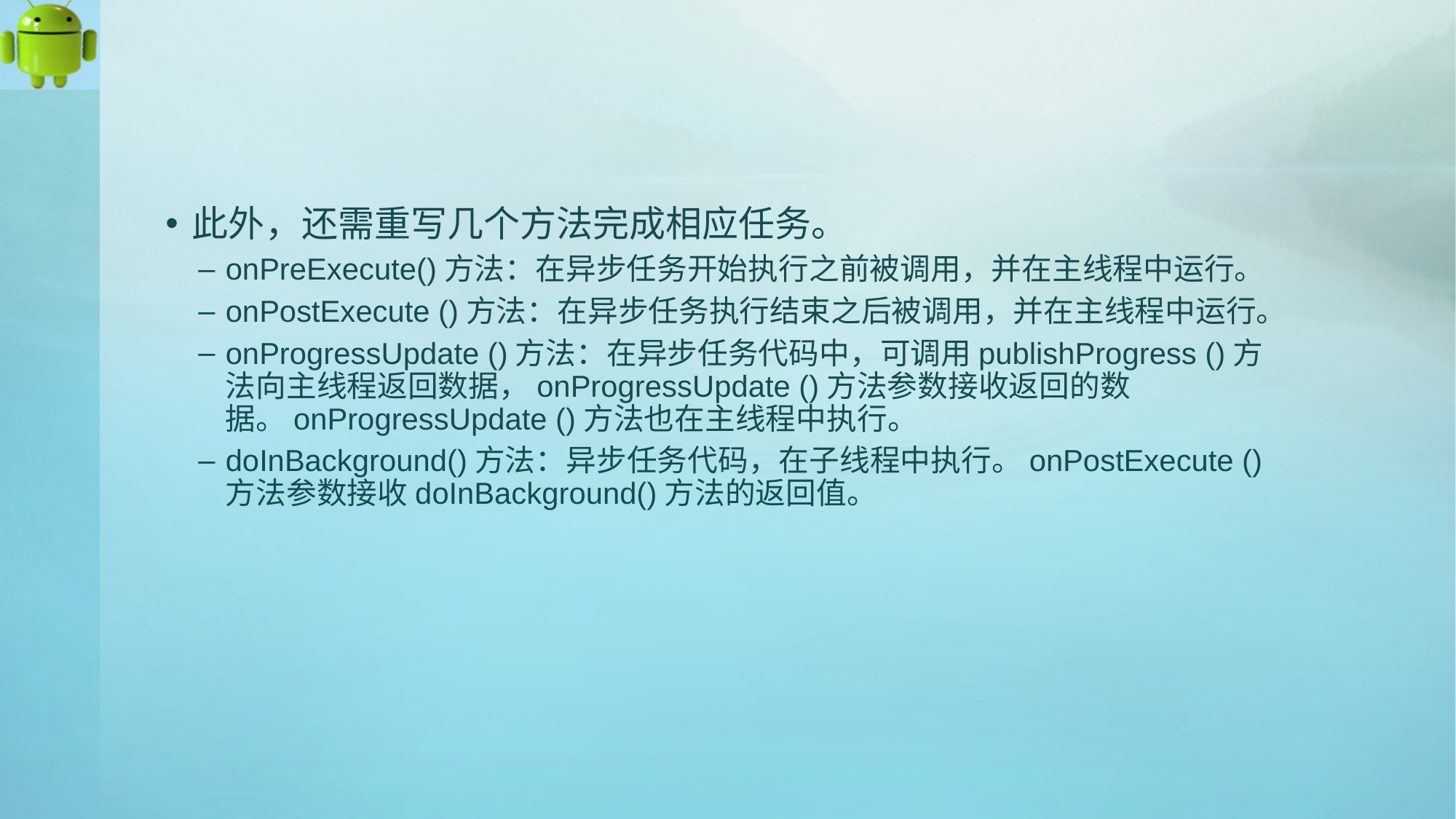

#
此外，还需重写几个方法完成相应任务。
onPreExecute()方法：在异步任务开始执行之前被调用，并在主线程中运行。
onPostExecute ()方法：在异步任务执行结束之后被调用，并在主线程中运行。
onProgressUpdate ()方法：在异步任务代码中，可调用publishProgress ()方法向主线程返回数据，onProgressUpdate ()方法参数接收返回的数据。onProgressUpdate ()方法也在主线程中执行。
doInBackground()方法：异步任务代码，在子线程中执行。onPostExecute ()方法参数接收doInBackground()方法的返回值。